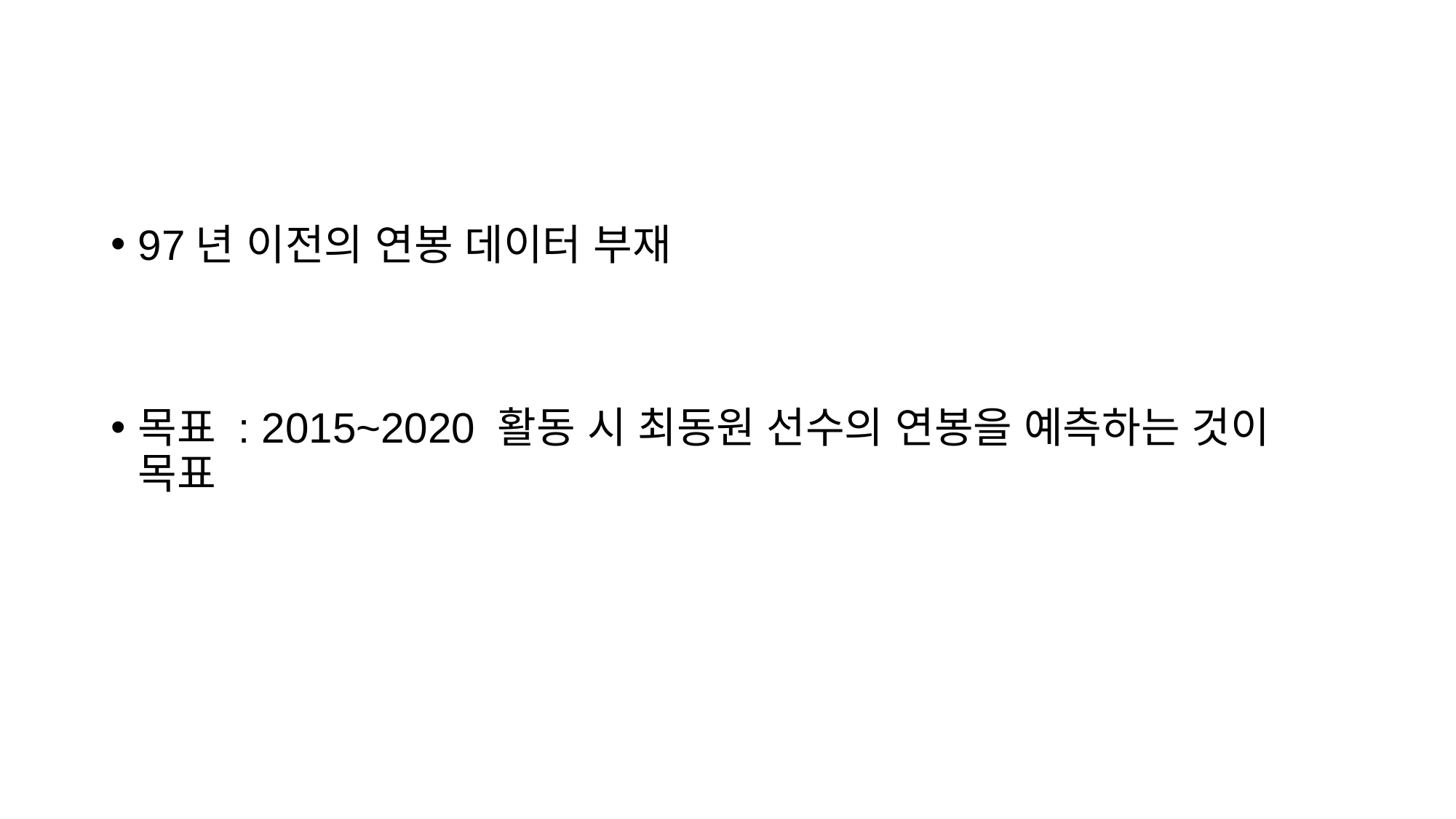

97년 이전의 연봉 데이터 부재

목표 : 2015~2020 활동 시 최동원 선수의 연봉을 예측하는 것이 목표